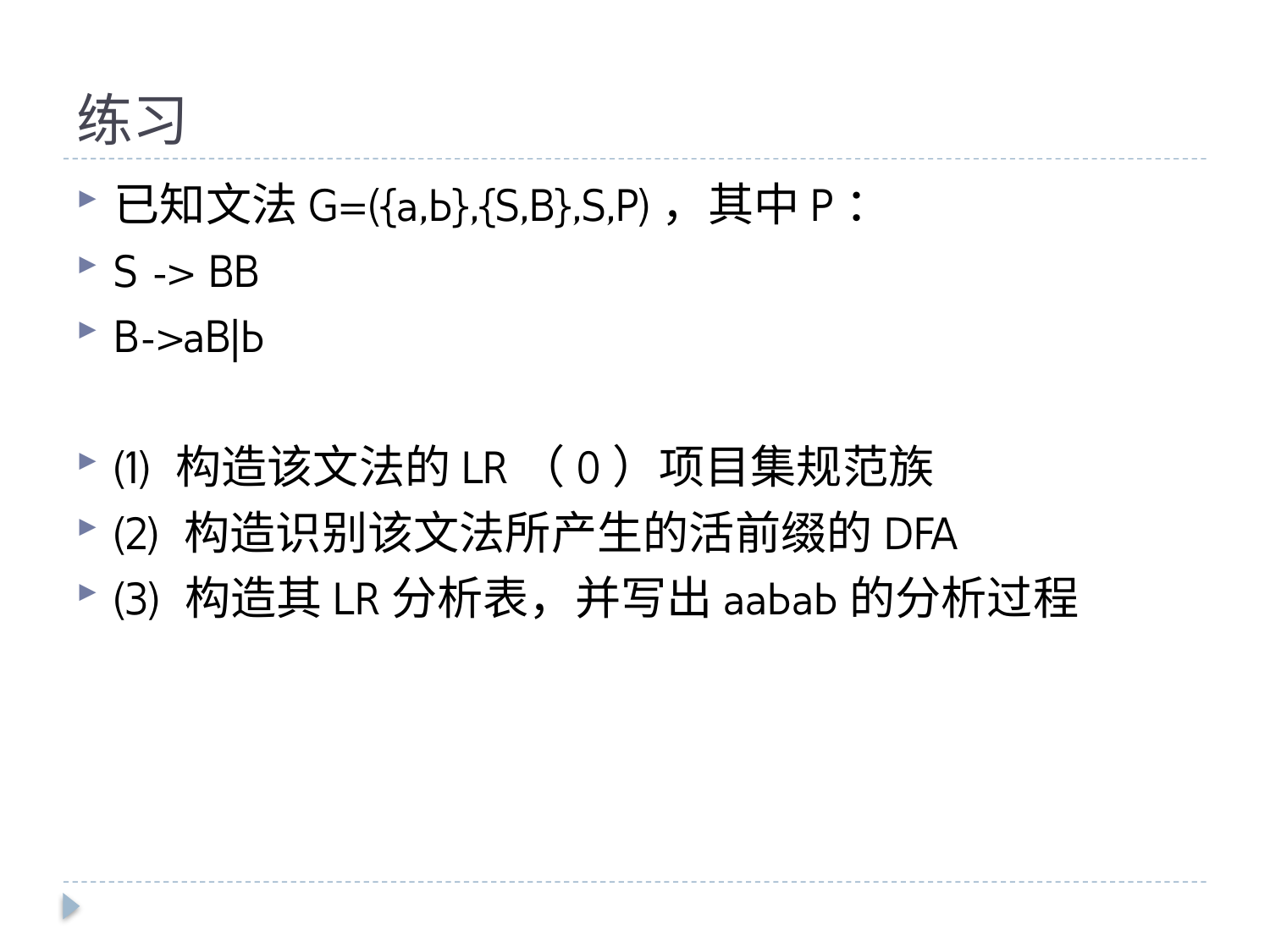

# 练习
已知文法G=({a,b},{S,B},S,P)，其中P：
S -> BB
B->aB|b

(1) 构造该文法的LR（0）项目集规范族
(2) 构造识别该文法所产生的活前缀的DFA
(3) 构造其LR分析表，并写出aabab的分析过程
24